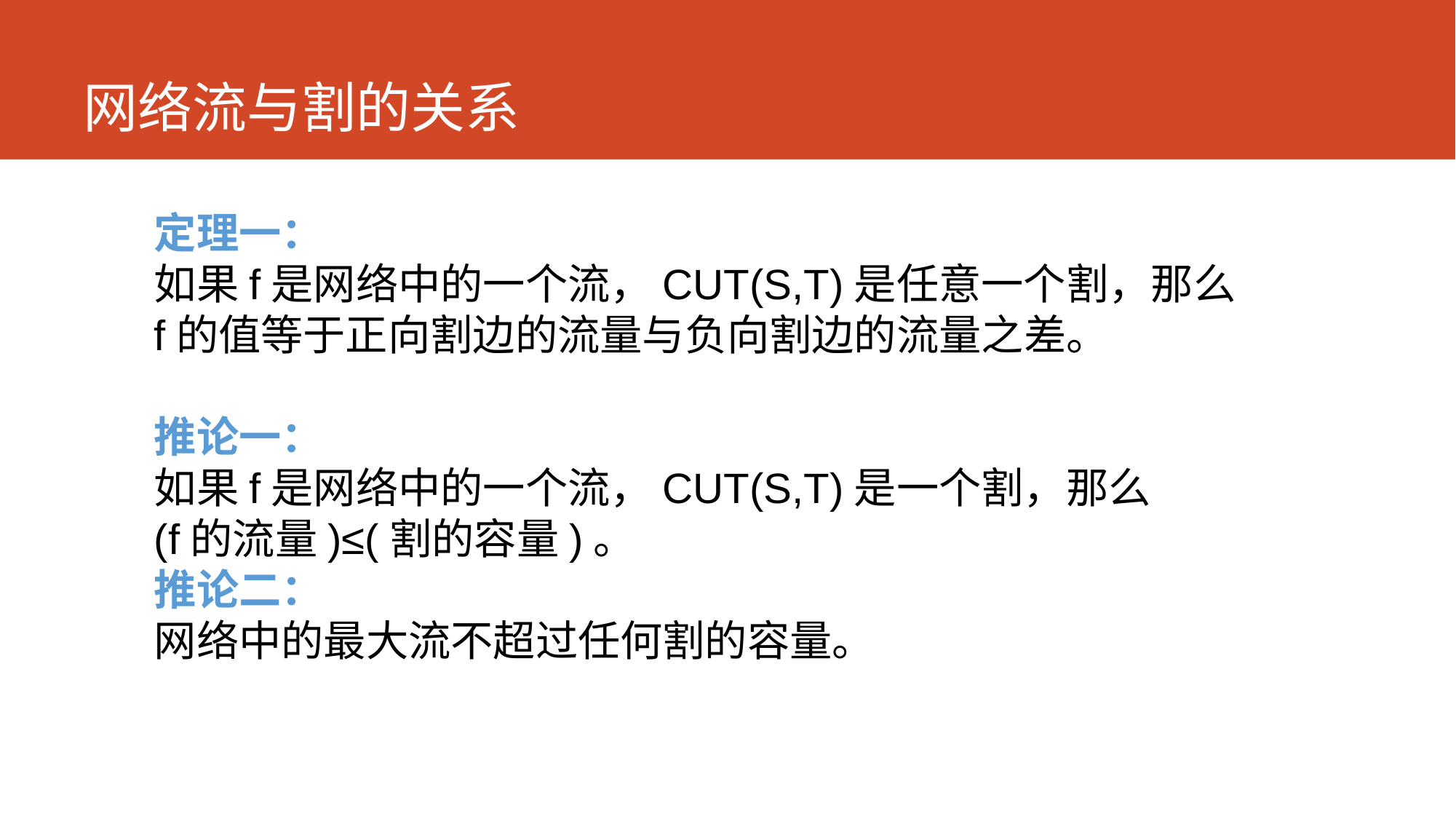

# 网络流与割的关系
定理一：
如果f是网络中的一个流，CUT(S,T)是任意一个割，那么f的值等于正向割边的流量与负向割边的流量之差。

推论一：
如果f是网络中的一个流，CUT(S,T)是一个割，那么
(f的流量)≤(割的容量)。
推论二：
网络中的最大流不超过任何割的容量。